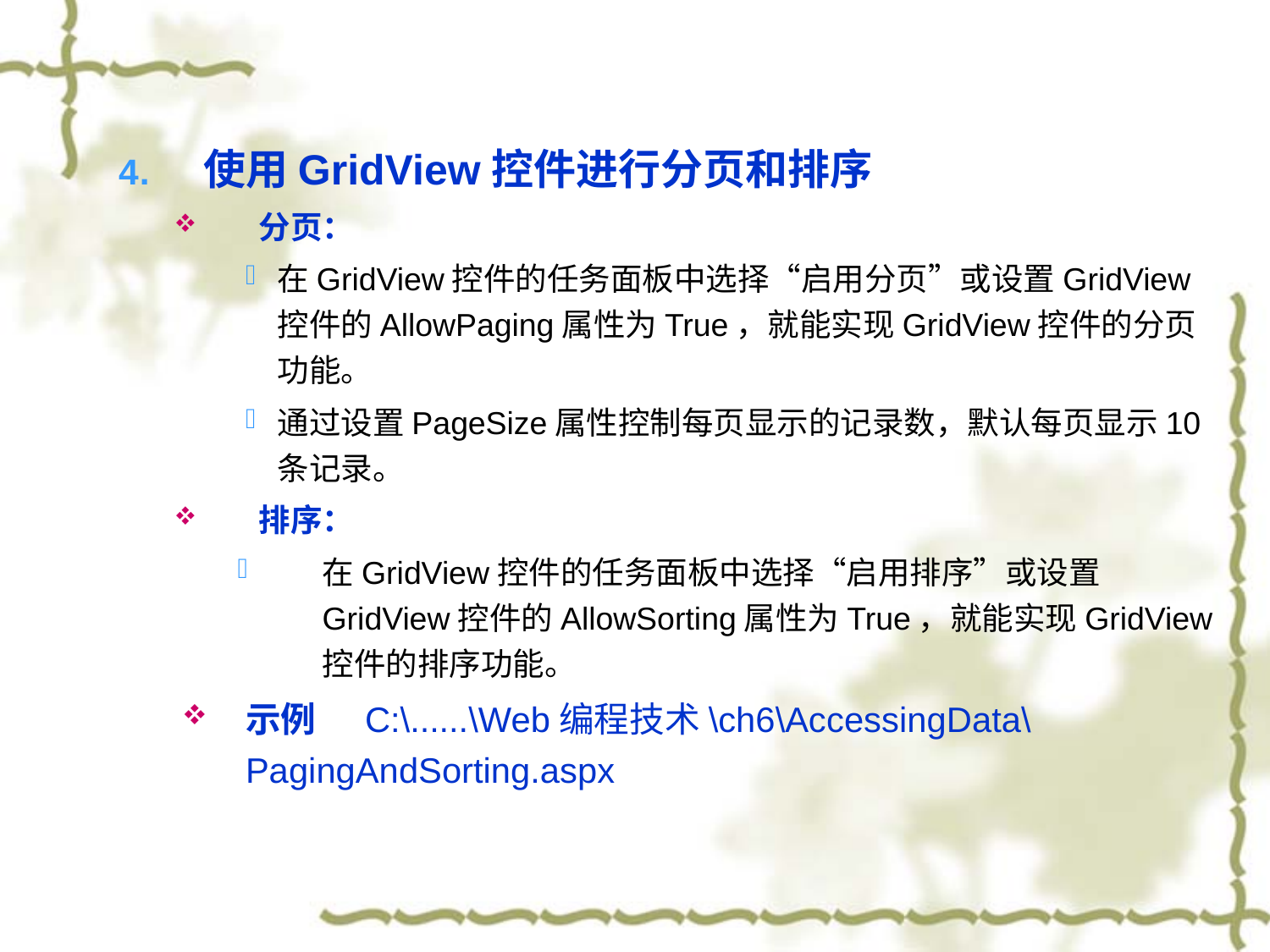

使用GridView控件进行分页和排序
分页：
在GridView控件的任务面板中选择“启用分页”或设置GridView控件的AllowPaging属性为True，就能实现GridView控件的分页功能。
通过设置PageSize属性控制每页显示的记录数，默认每页显示10条记录。
排序：
在GridView控件的任务面板中选择“启用排序”或设置GridView控件的AllowSorting属性为True，就能实现GridView控件的排序功能。
示例     C:\......\Web编程技术\ch6\AccessingData\PagingAndSorting.aspx